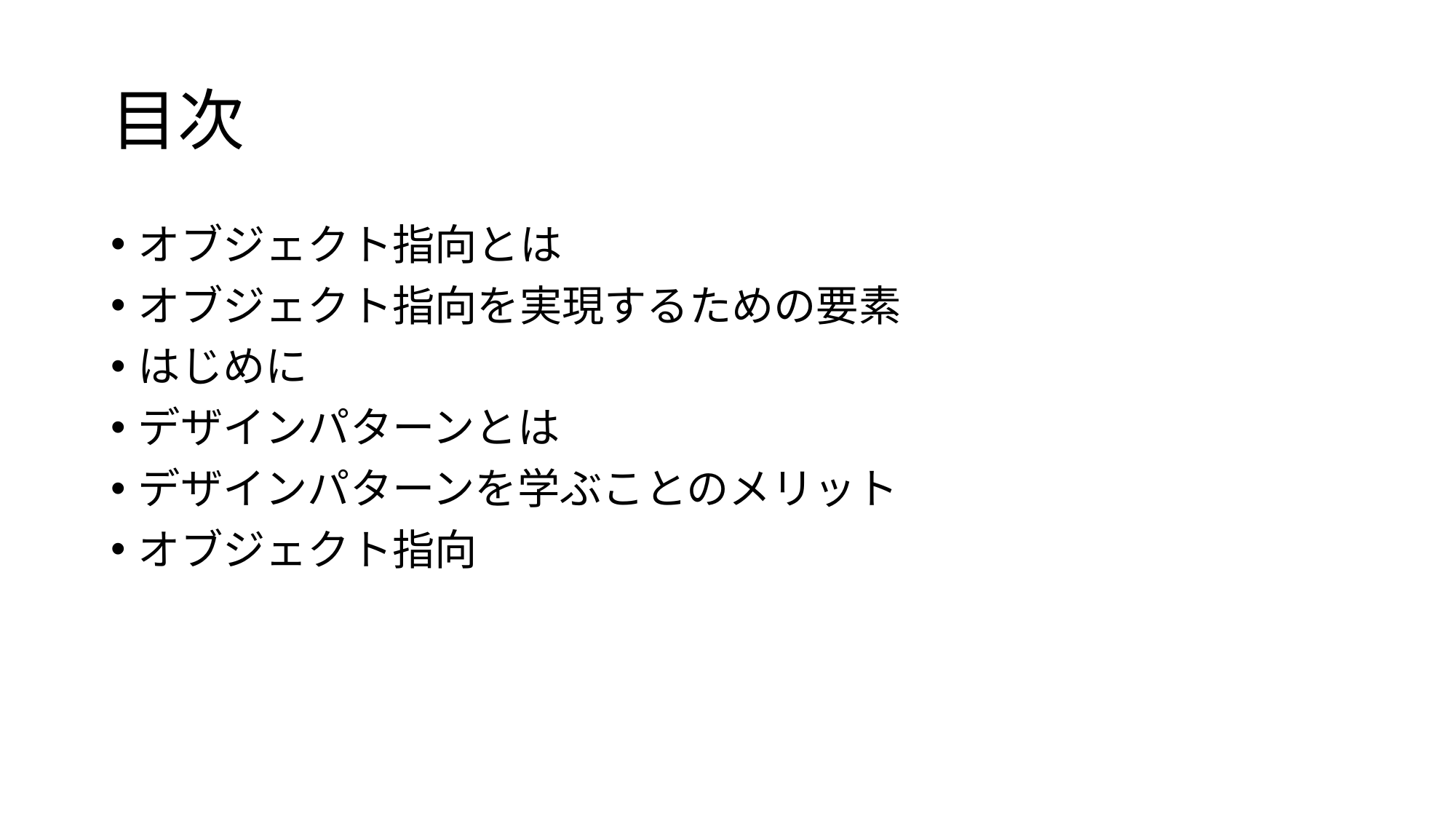

# 目次
オブジェクト指向とは
オブジェクト指向を実現するための要素
はじめに
デザインパターンとは
デザインパターンを学ぶことのメリット
オブジェクト指向